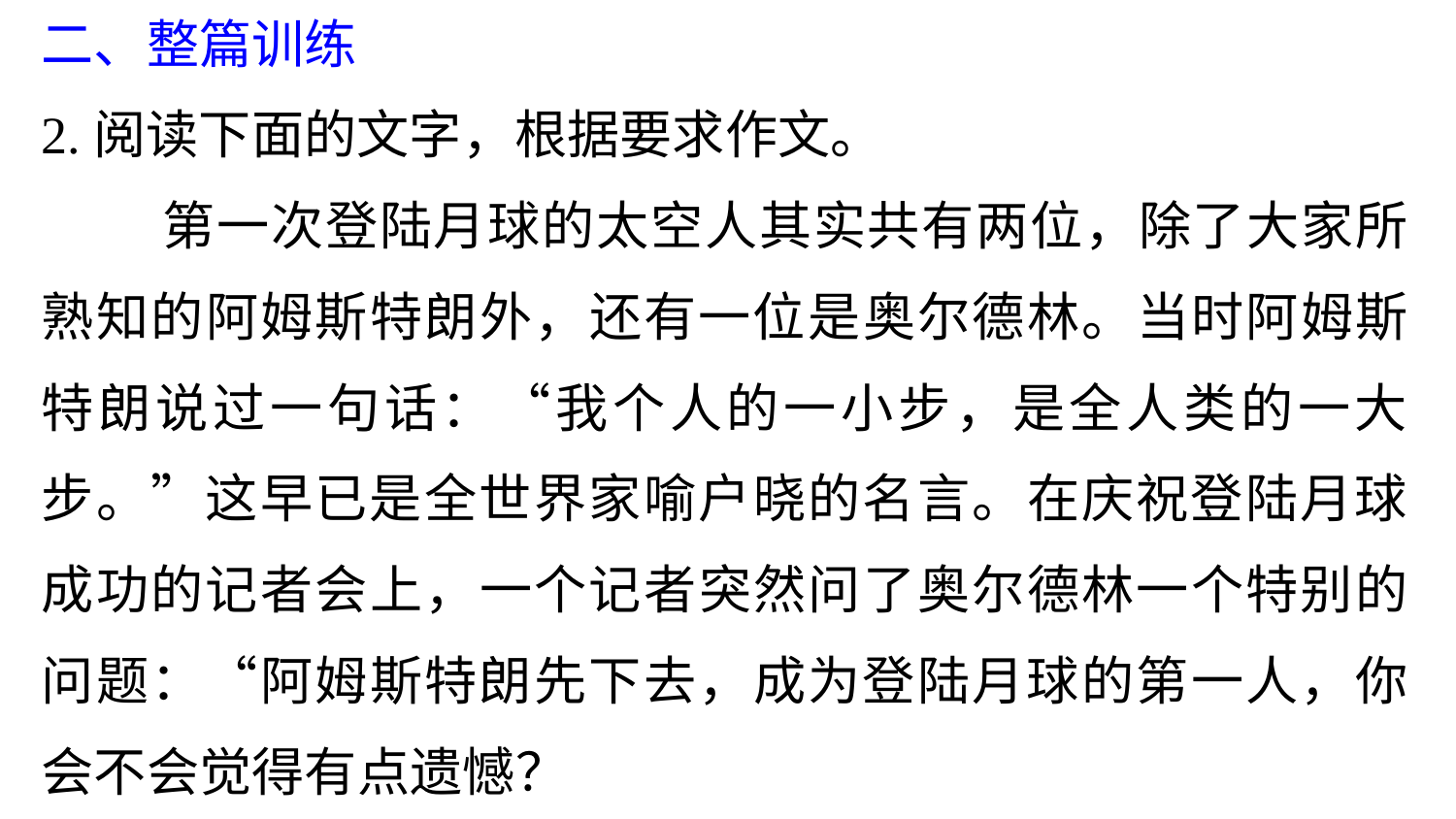

二、整篇训练
2.阅读下面的文字，根据要求作文。
        第一次登陆月球的太空人其实共有两位，除了大家所熟知的阿姆斯特朗外，还有一位是奥尔德林。当时阿姆斯特朗说过一句话：“我个人的一小步，是全人类的一大步。”这早已是全世界家喻户晓的名言。在庆祝登陆月球成功的记者会上，一个记者突然问了奥尔德林一个特别的问题：“阿姆斯特朗先下去，成为登陆月球的第一人，你会不会觉得有点遗憾？